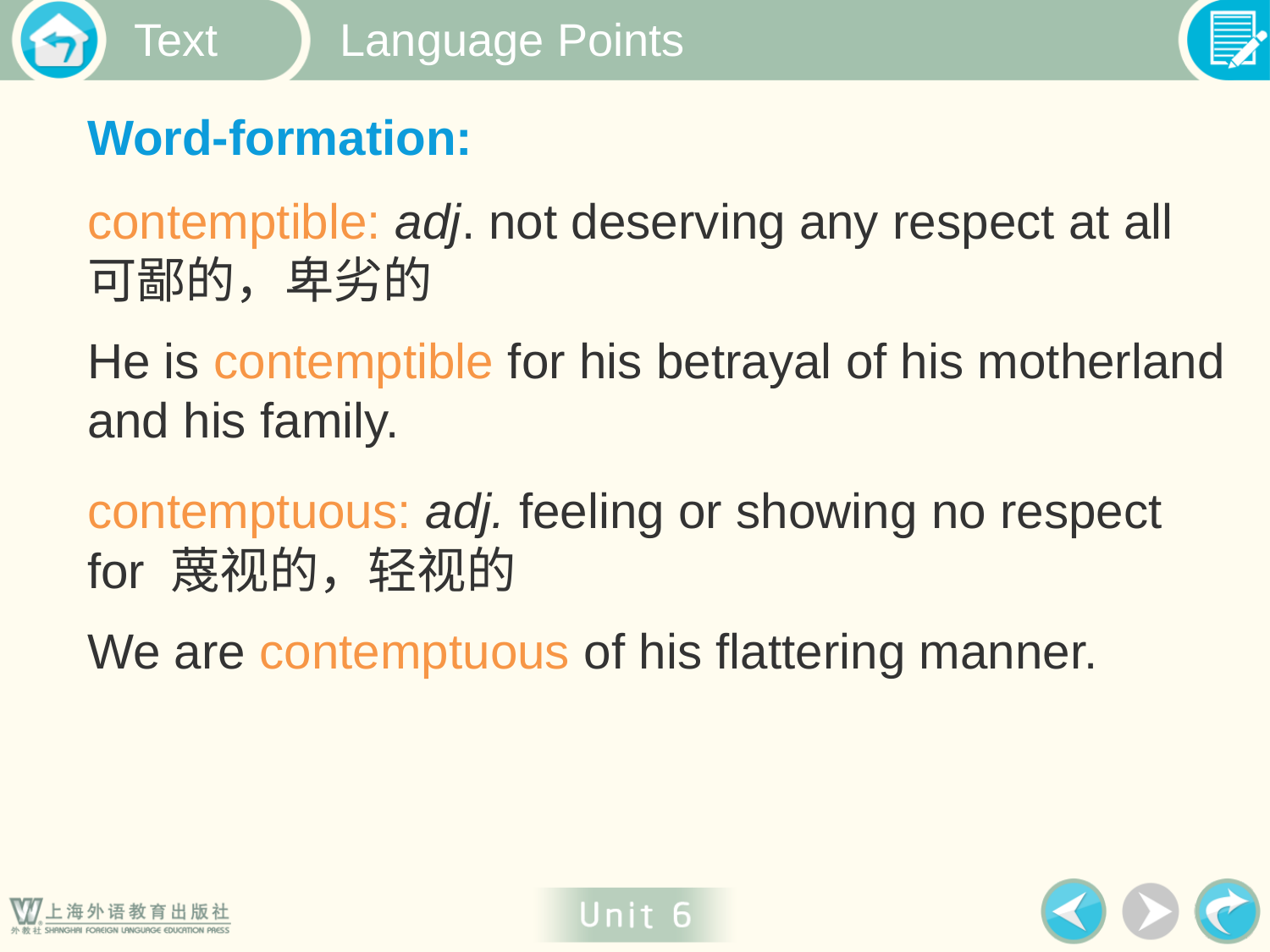

Language Points

Word-formation:
contemptible: adj. not deserving any respect at all 可鄙的，卑劣的
He is contemptible for his betrayal of his motherland and his family.
contemptuous: adj. feeling or showing no respect for 蔑视的，轻视的
We are contemptuous of his flattering manner.